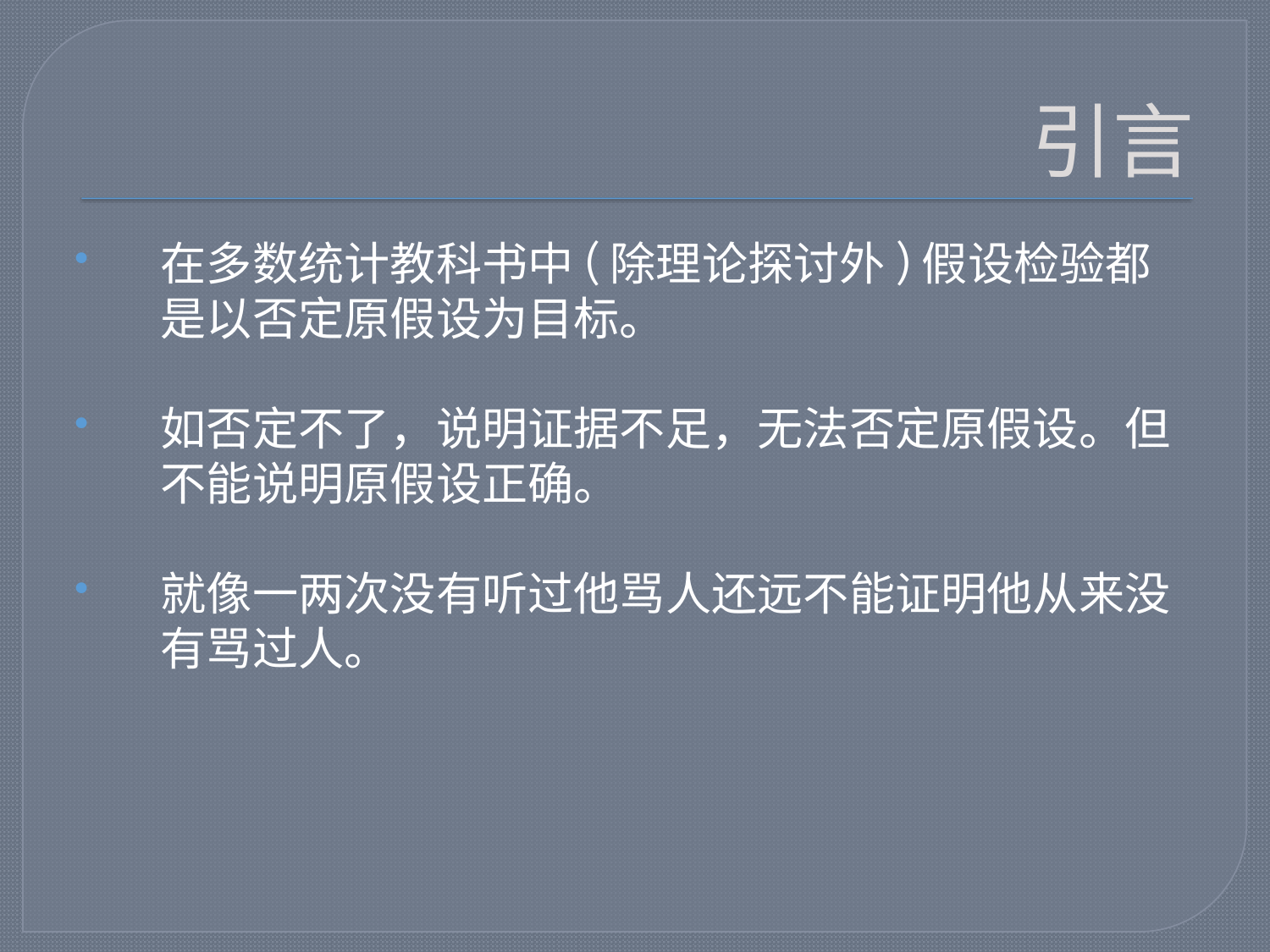

# 引言
在多数统计教科书中(除理论探讨外)假设检验都是以否定原假设为目标。

如否定不了，说明证据不足，无法否定原假设。但不能说明原假设正确。

就像一两次没有听过他骂人还远不能证明他从来没有骂过人。